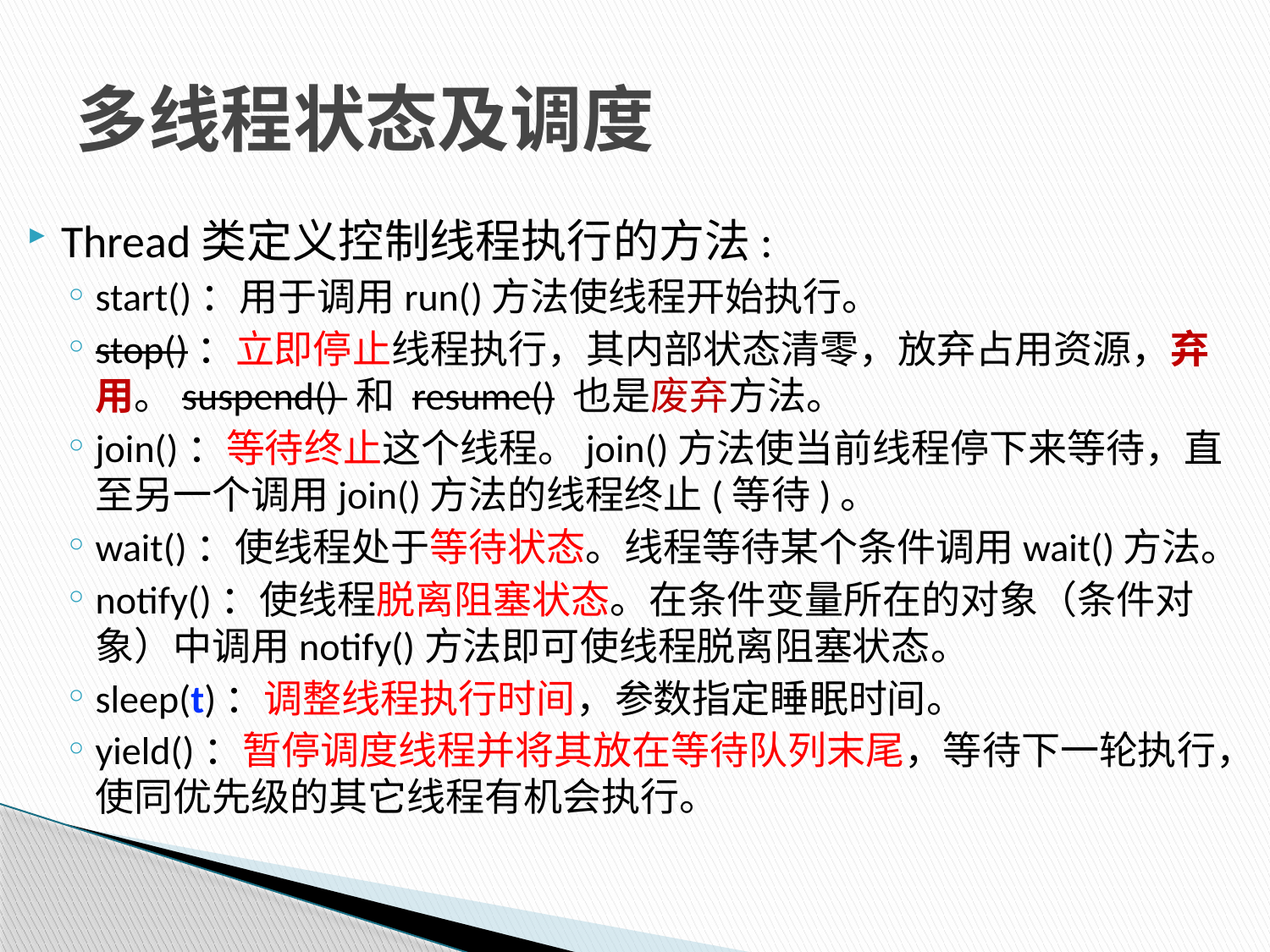

# 多线程状态及调度
Thread类定义控制线程执行的方法:
start()：用于调用run()方法使线程开始执行。
stop()：立即停止线程执行，其内部状态清零，放弃占用资源，弃用。suspend() 和 resume() 也是废弃方法。
join()：等待终止这个线程。join()方法使当前线程停下来等待，直至另一个调用join()方法的线程终止(等待)。
wait()：使线程处于等待状态。线程等待某个条件调用wait()方法。
notify()：使线程脱离阻塞状态。在条件变量所在的对象（条件对象）中调用notify()方法即可使线程脱离阻塞状态。
sleep(t)：调整线程执行时间，参数指定睡眠时间。
yield()：暂停调度线程并将其放在等待队列末尾，等待下一轮执行，使同优先级的其它线程有机会执行。